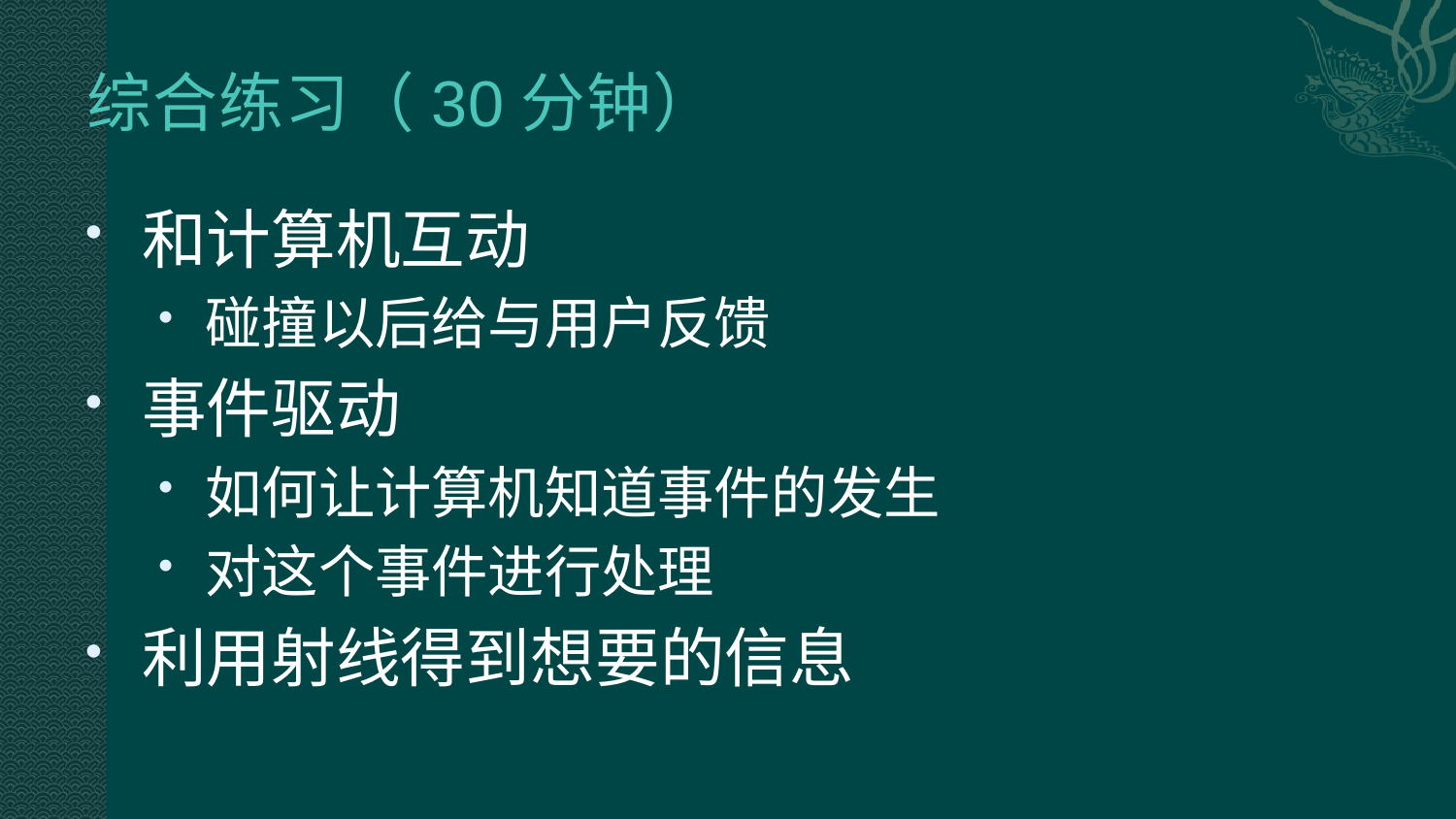

# 综合练习（30分钟）
和计算机互动
碰撞以后给与用户反馈
事件驱动
如何让计算机知道事件的发生
对这个事件进行处理
利用射线得到想要的信息